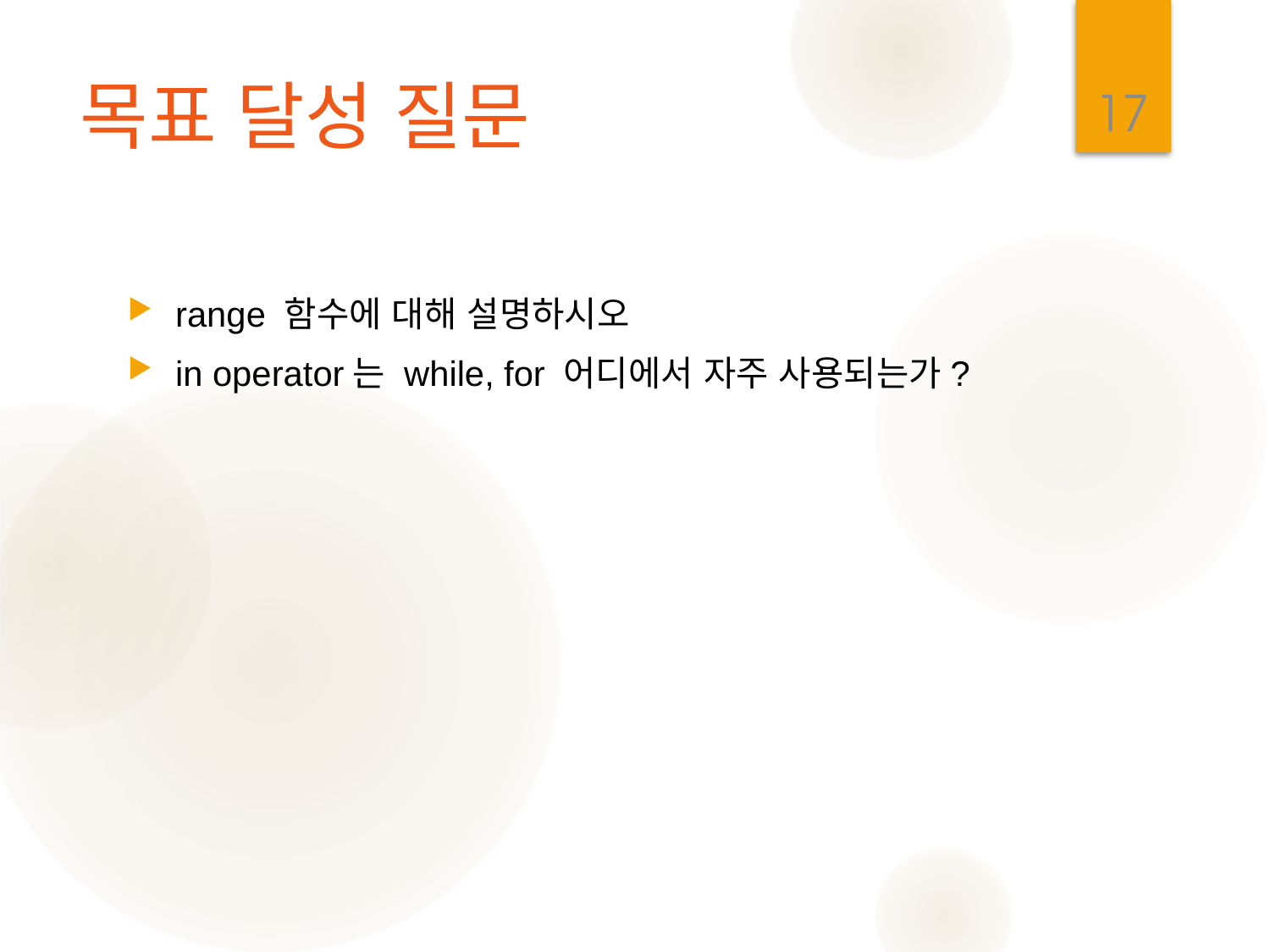

17
# 목표 달성 질문
range 함수에 대해 설명하시오
in operator는 while, for 어디에서 자주 사용되는가?